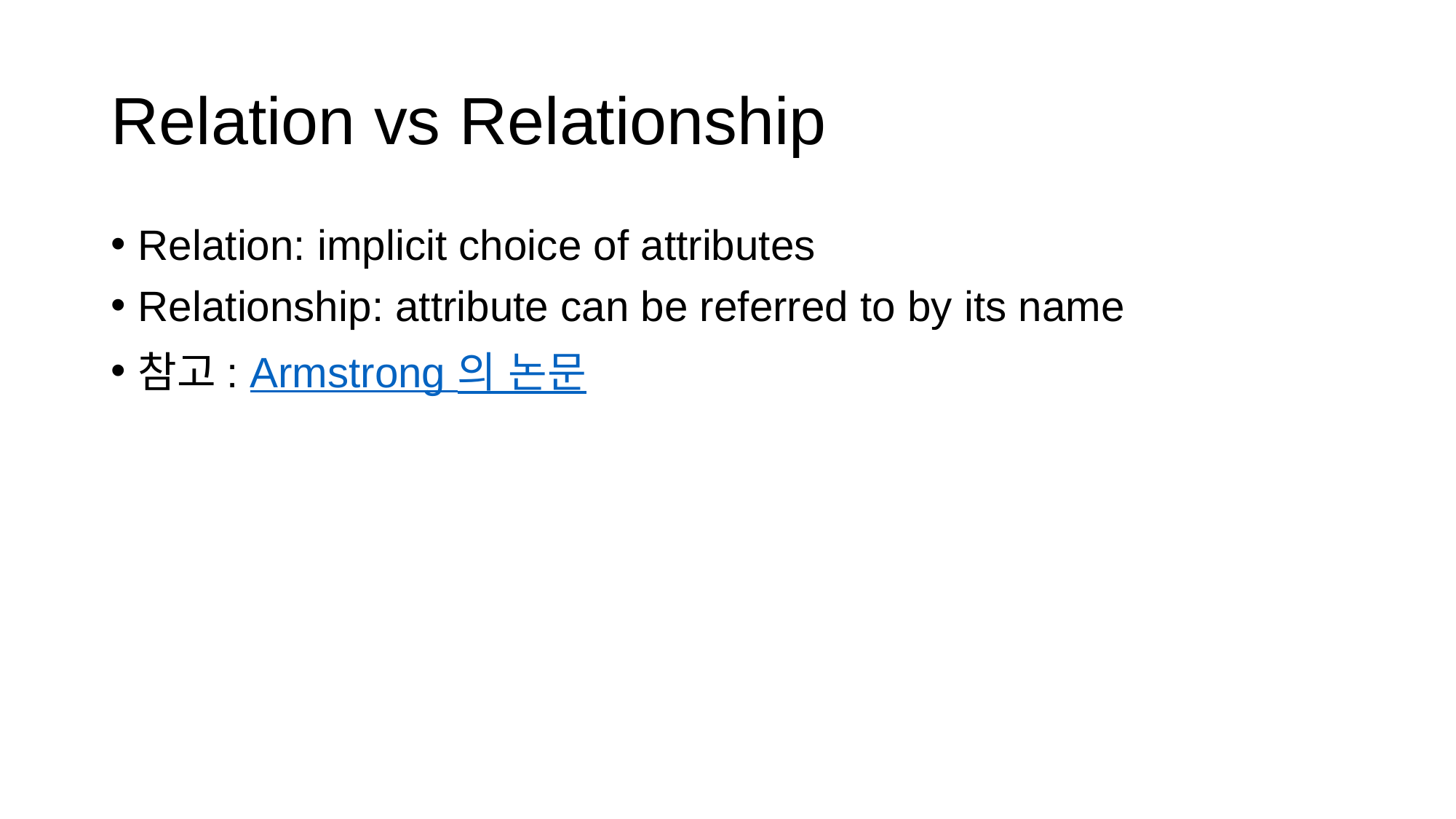

# Relation vs Relationship
Relation: implicit choice of attributes
Relationship: attribute can be referred to by its name
참고: Armstrong 의 논문